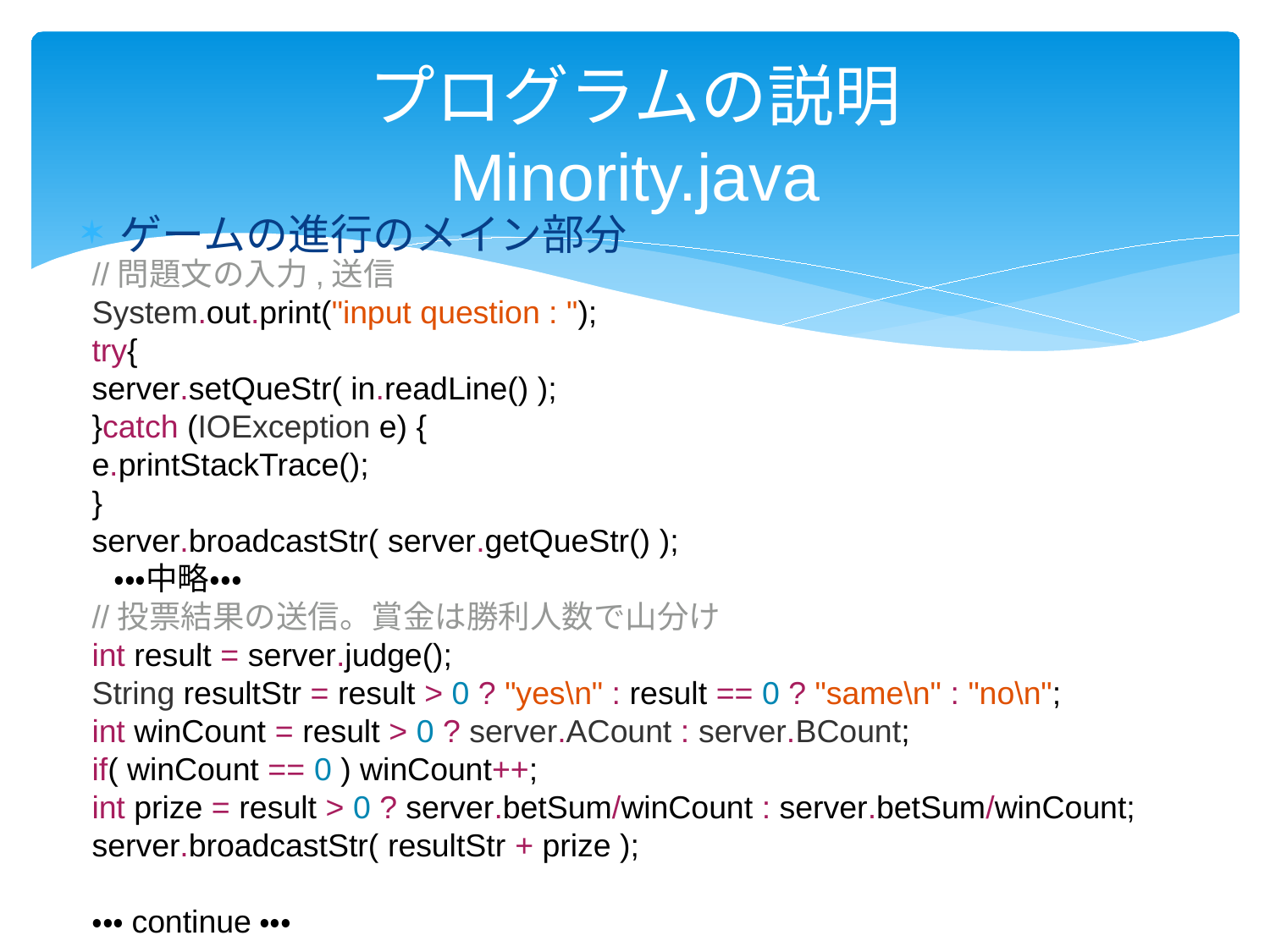

# プログラムの説明 Minority.java
ゲームの進行のメイン部分
//問題文の入力,送信
System.out.print("input question : ");
try{
server.setQueStr( in.readLine() );
}catch (IOException e) {
e.printStackTrace();
}
server.broadcastStr( server.getQueStr() );
  ・・・中略・・・
//投票結果の送信。賞金は勝利人数で山分け
int result = server.judge();
String resultStr = result > 0 ? "yes\n" : result == 0 ? "same\n" : "no\n";
int winCount = result > 0 ? server.ACount : server.BCount;
if( winCount == 0 ) winCount++;
int prize = result > 0 ? server.betSum/winCount : server.betSum/winCount;
server.broadcastStr( resultStr + prize );

・・・continue・・・